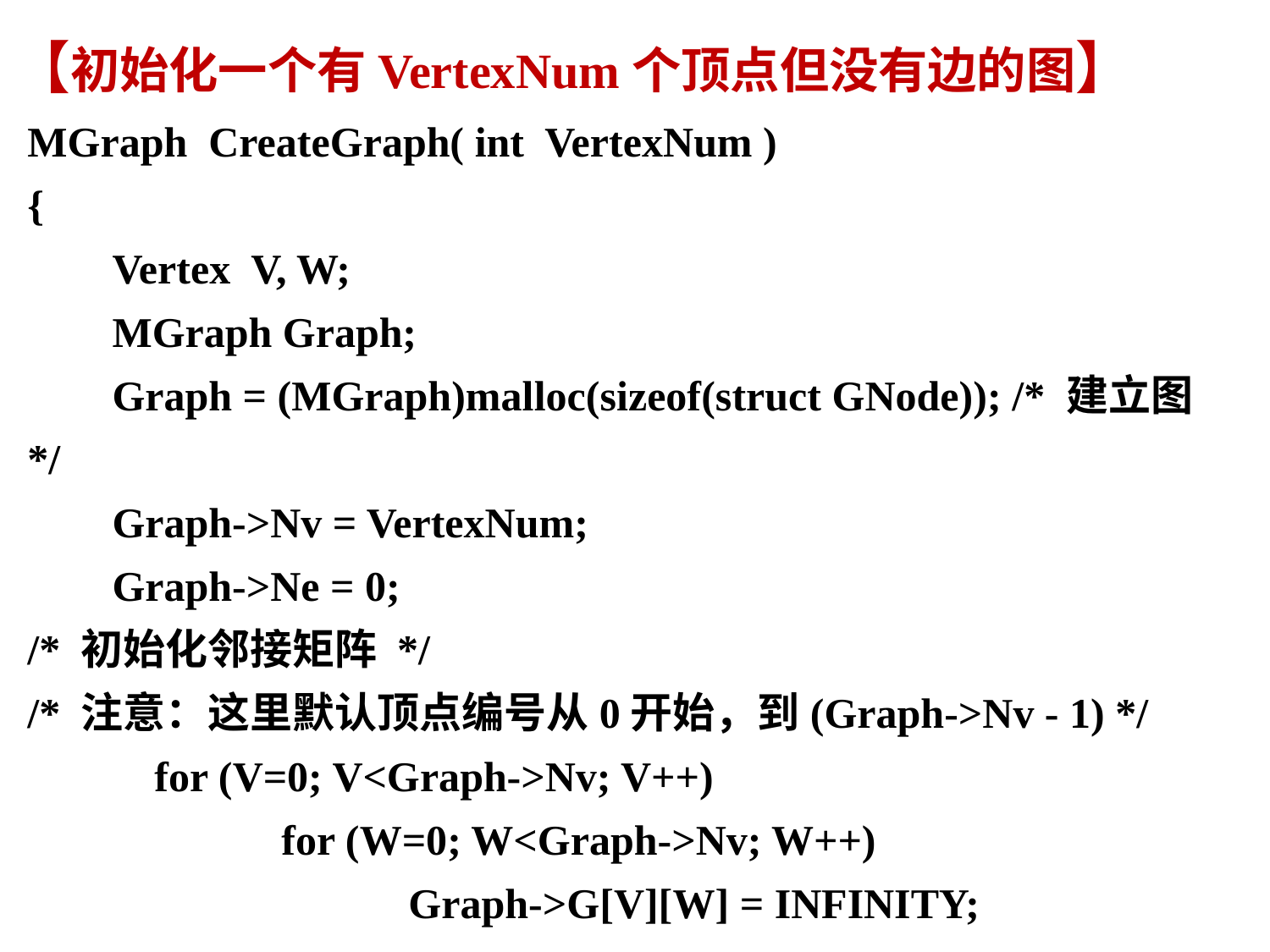

【初始化一个有VertexNum个顶点但没有边的图】
MGraph  CreateGraph( int  VertexNum )
{
        Vertex  V, W;
        MGraph Graph;
        Graph = (MGraph)malloc(sizeof(struct GNode)); /* 建立图 */
        Graph->Nv = VertexNum;
        Graph->Ne = 0;
/* 初始化邻接矩阵 */
/* 注意：这里默认顶点编号从0开始，到(Graph->Nv - 1) */
	for (V=0; V<Graph->Nv; V++)
		for (W=0; W<Graph->Nv; W++)
			Graph->G[V][W] = INFINITY;
	return Graph;        }